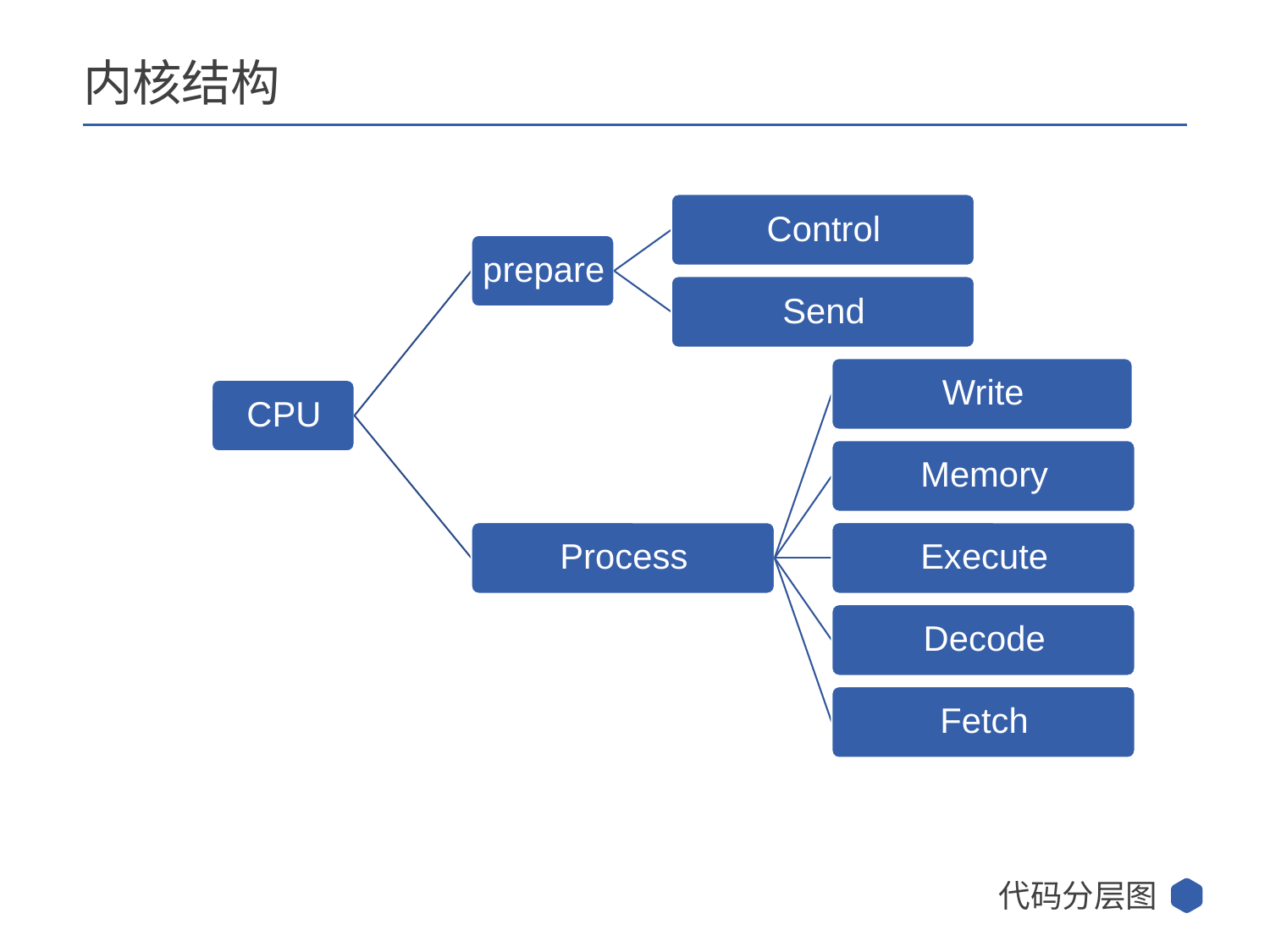

内核结构
CPU

prepare

Control

Send

Process

Write

Memory

Execute

Decode

Fetch
代码分层图